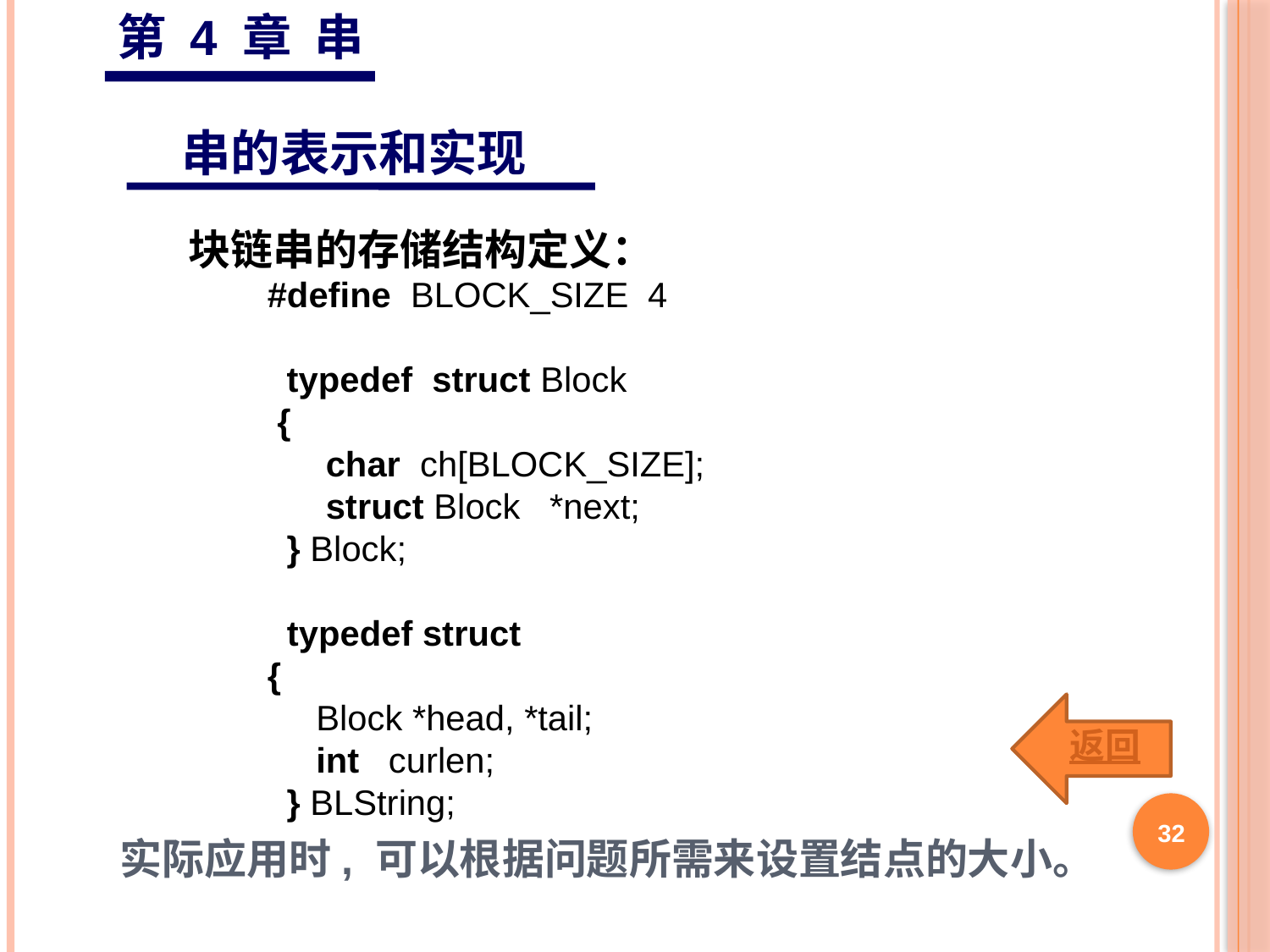

第 4 章  串

  串的表示和实现

块链串的存储结构定义：
#define  BLOCK_SIZE  4

  typedef  struct Block
 {
      char  ch[BLOCK_SIZE];
      struct Block   *next;
  } Block;

  typedef struct
{
     Block *head, *tail;
     int   curlen;
  } BLString;
返回
32
实际应用时, 可以根据问题所需来设置结点的大小。